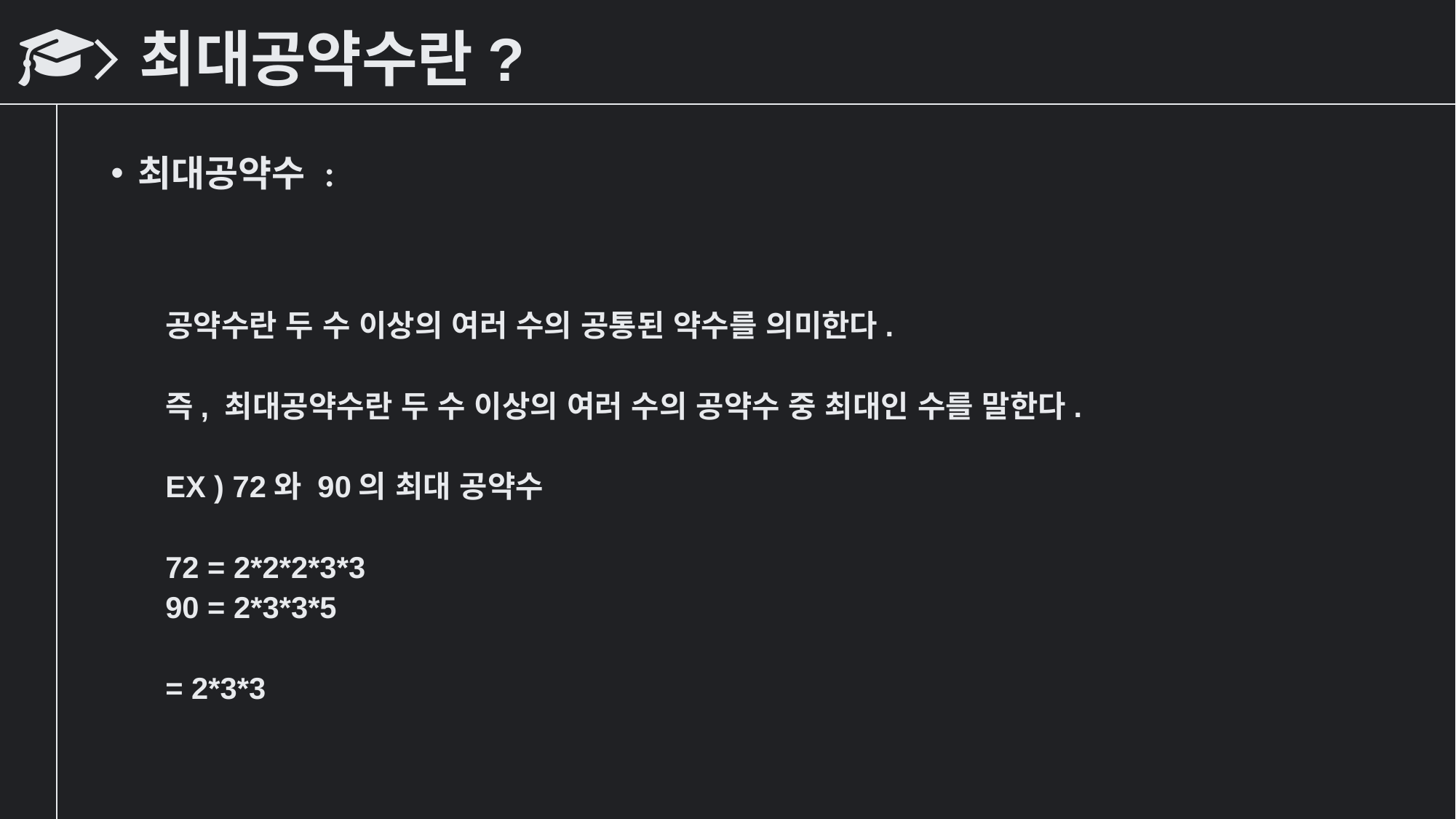

# 최대공약수란?
최대공약수 :

공약수란 두 수 이상의 여러 수의 공통된 약수를 의미한다.

즉, 최대공약수란 두 수 이상의 여러 수의 공약수 중 최대인 수를 말한다.

EX ) 72와 90의 최대 공약수

72 = 2*2*2*3*3
90 = 2*3*3*5

= 2*3*3